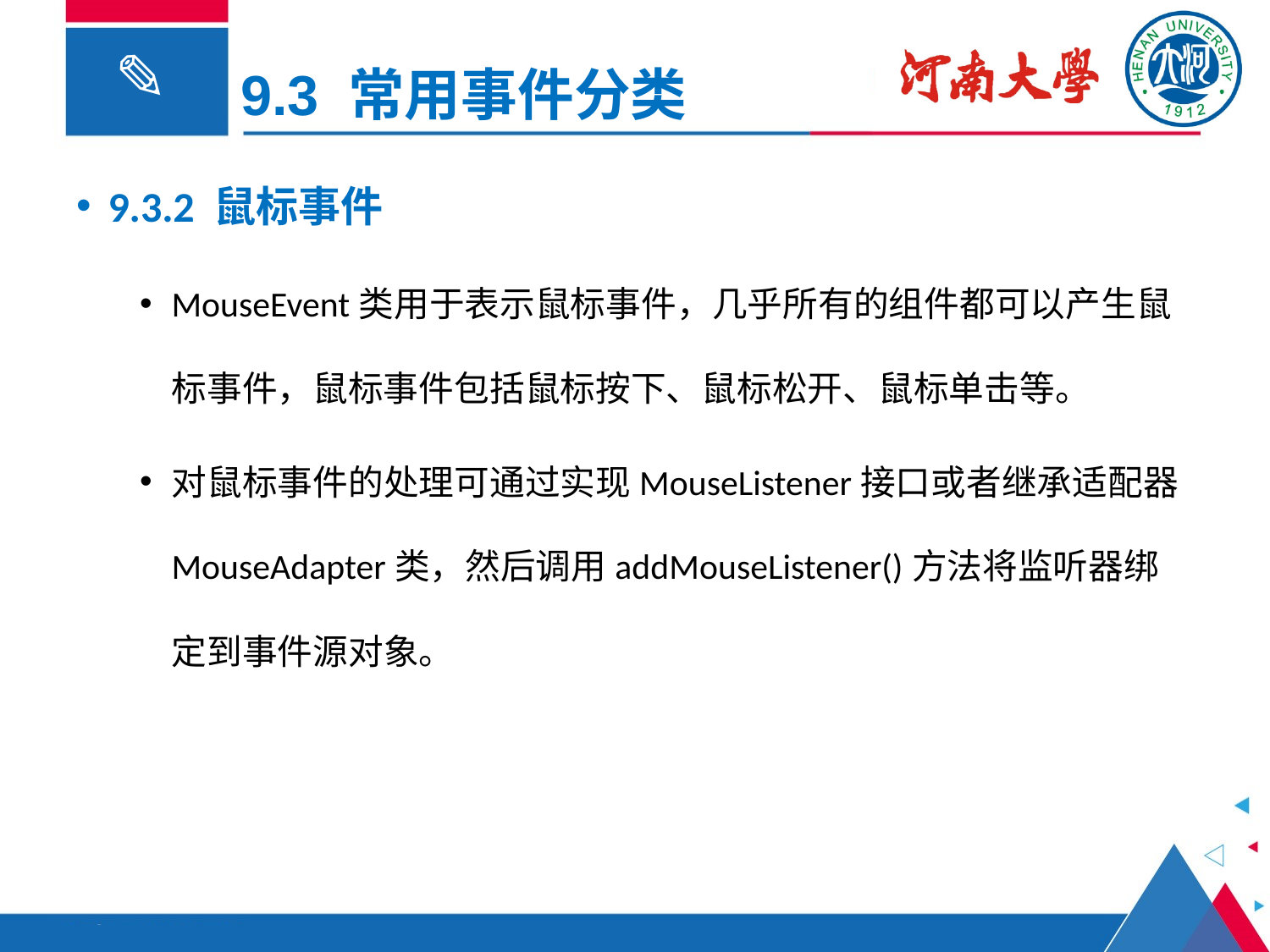

9.3 常用事件分类
9.3.2 鼠标事件
MouseEvent类用于表示鼠标事件，几乎所有的组件都可以产生鼠标事件，鼠标事件包括鼠标按下、鼠标松开、鼠标单击等。
对鼠标事件的处理可通过实现MouseListener接口或者继承适配器MouseAdapter类，然后调用addMouseListener()方法将监听器绑定到事件源对象。